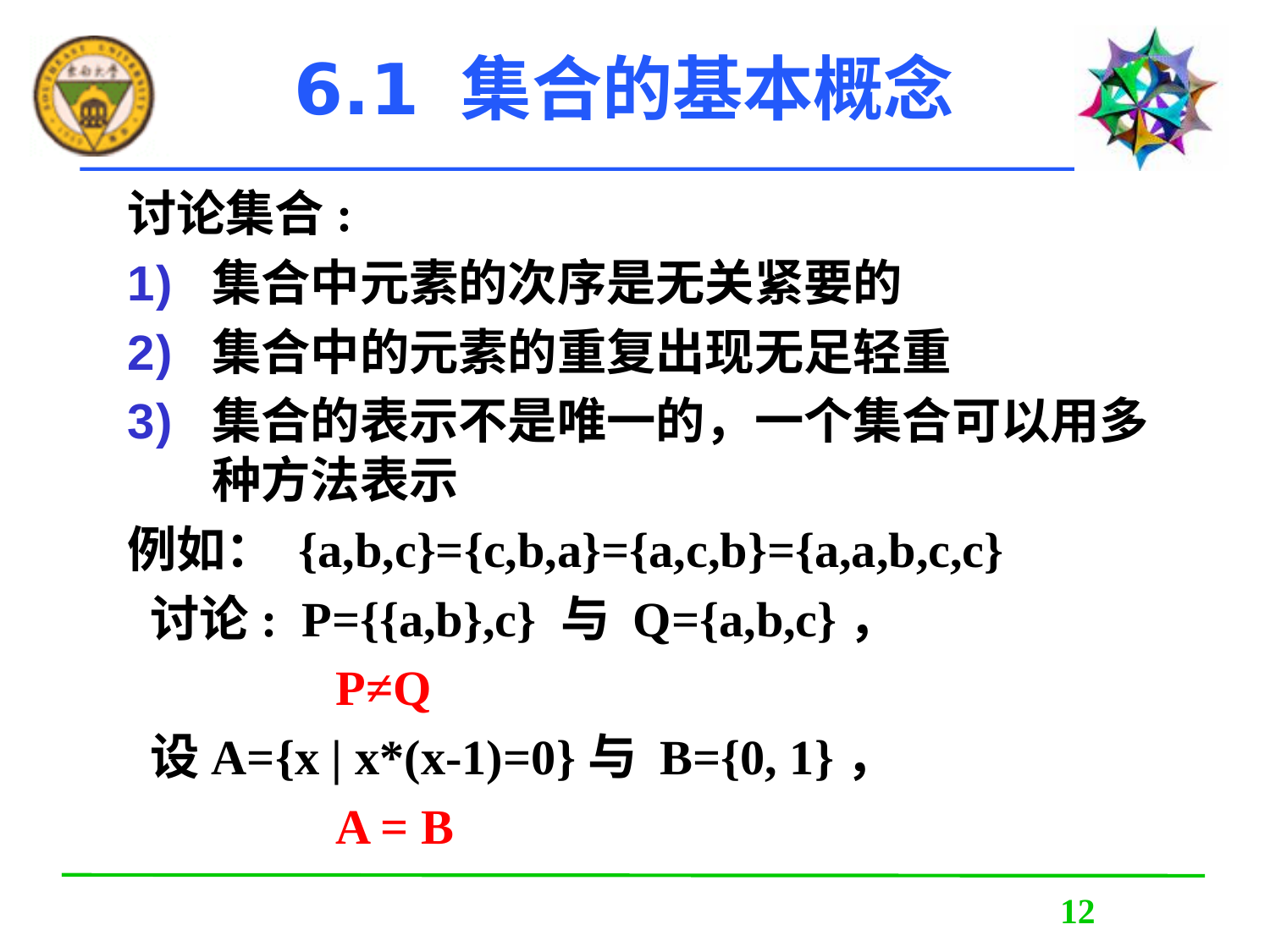

# 6.1 集合的基本概念
讨论集合:
集合中元素的次序是无关紧要的
集合中的元素的重复出现无足轻重
集合的表示不是唯一的，一个集合可以用多种方法表示
例如： {a,b,c}={c,b,a}={a,c,b}={a,a,b,c,c}
 讨论:  P={{a,b},c} 与 Q={a,b,c}，
                 P≠Q
 设A={x | x*(x-1)=0}与 B={0, 1}，
                 A = B